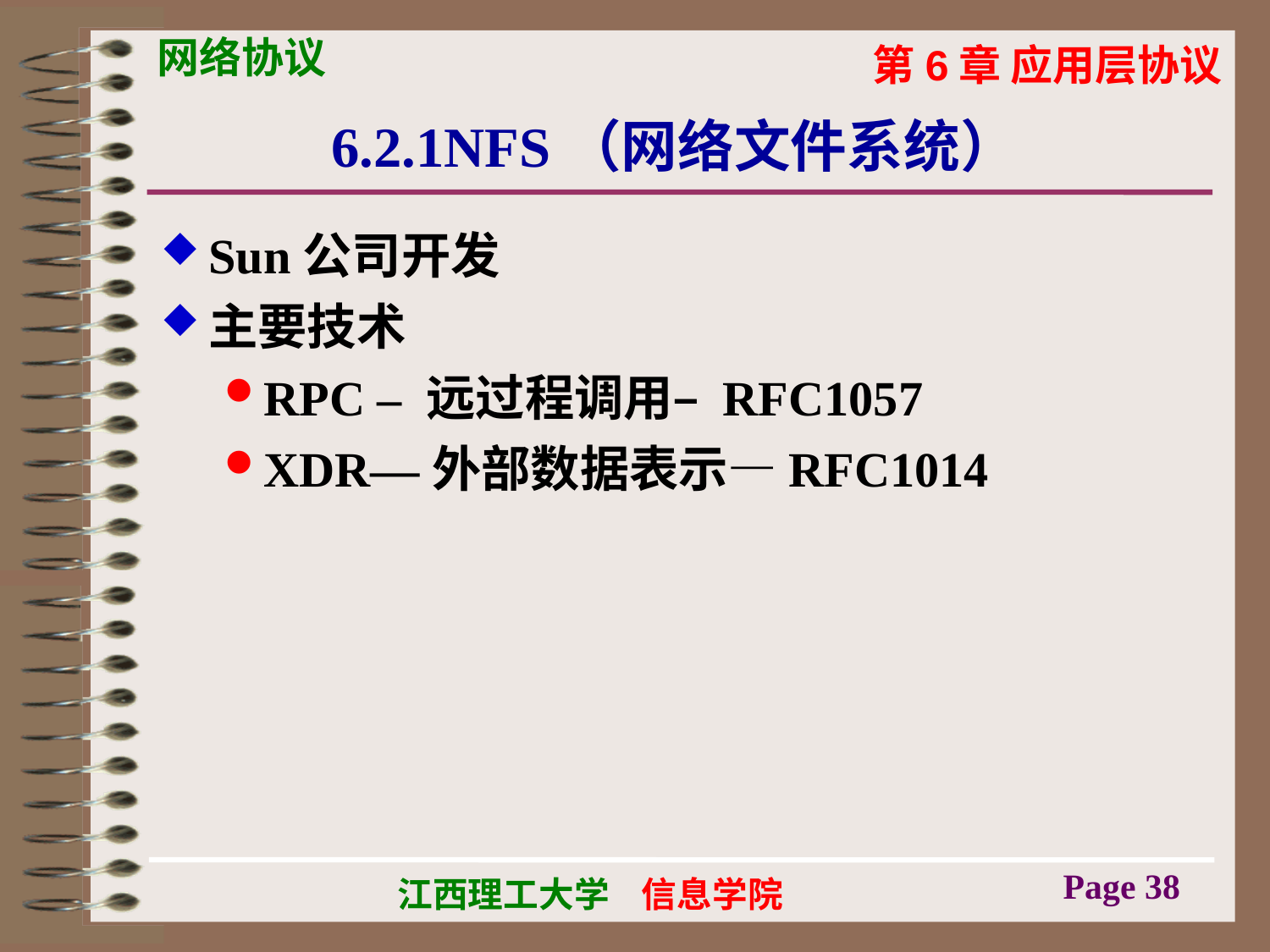

# 6.2.1NFS（网络文件系统）
Sun公司开发
主要技术
RPC – 远过程调用– RFC1057
XDR—外部数据表示—RFC1014
Page 38